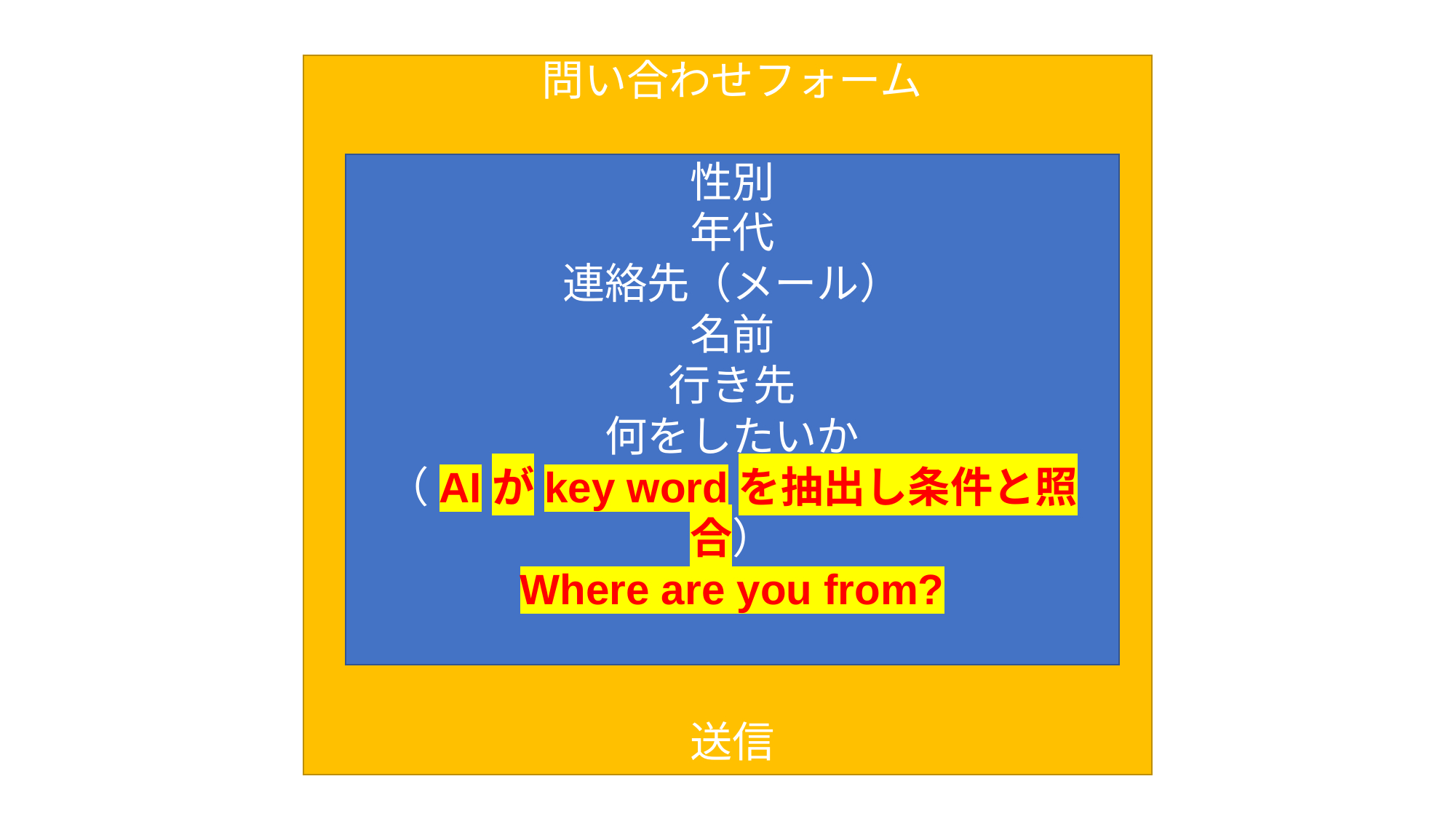

問い合わせフォーム

性別
年代
連絡先（メール）
名前
行き先
何をしたいか
（AIがkey wordを抽出し条件と照合）
Where are you from?

送信